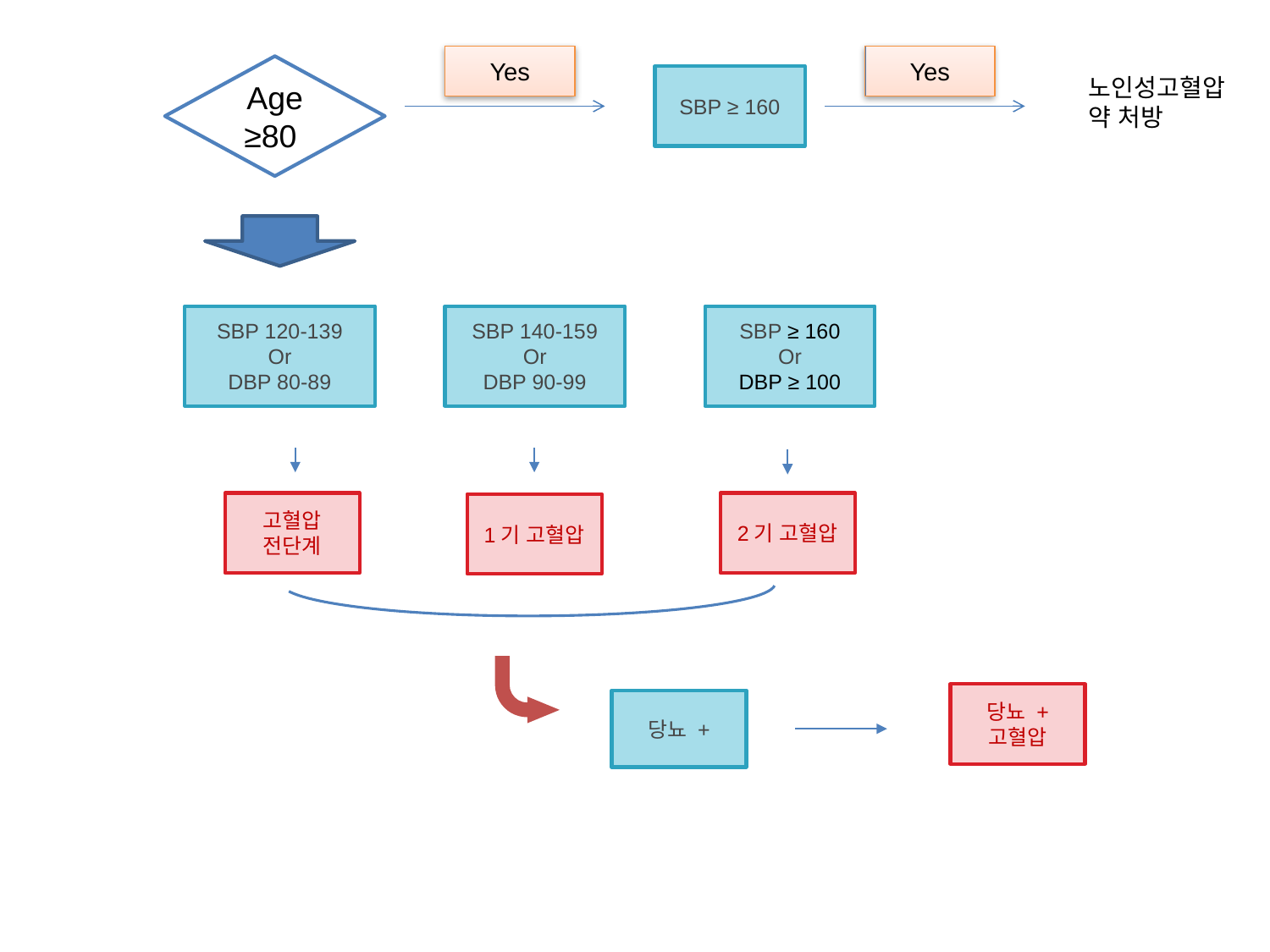

Yes
Yes
Age
≥80
SBP ≥ 160
노인성고혈압
약 처방

SBP 120-139
Or
DBP 80-89
SBP 140-159
Or
DBP 90-99
SBP ≥ 160
Or
DBP ≥ 100
고혈압 전단계
2기 고혈압
1기 고혈압

당뇨 + 고혈압
당뇨 +